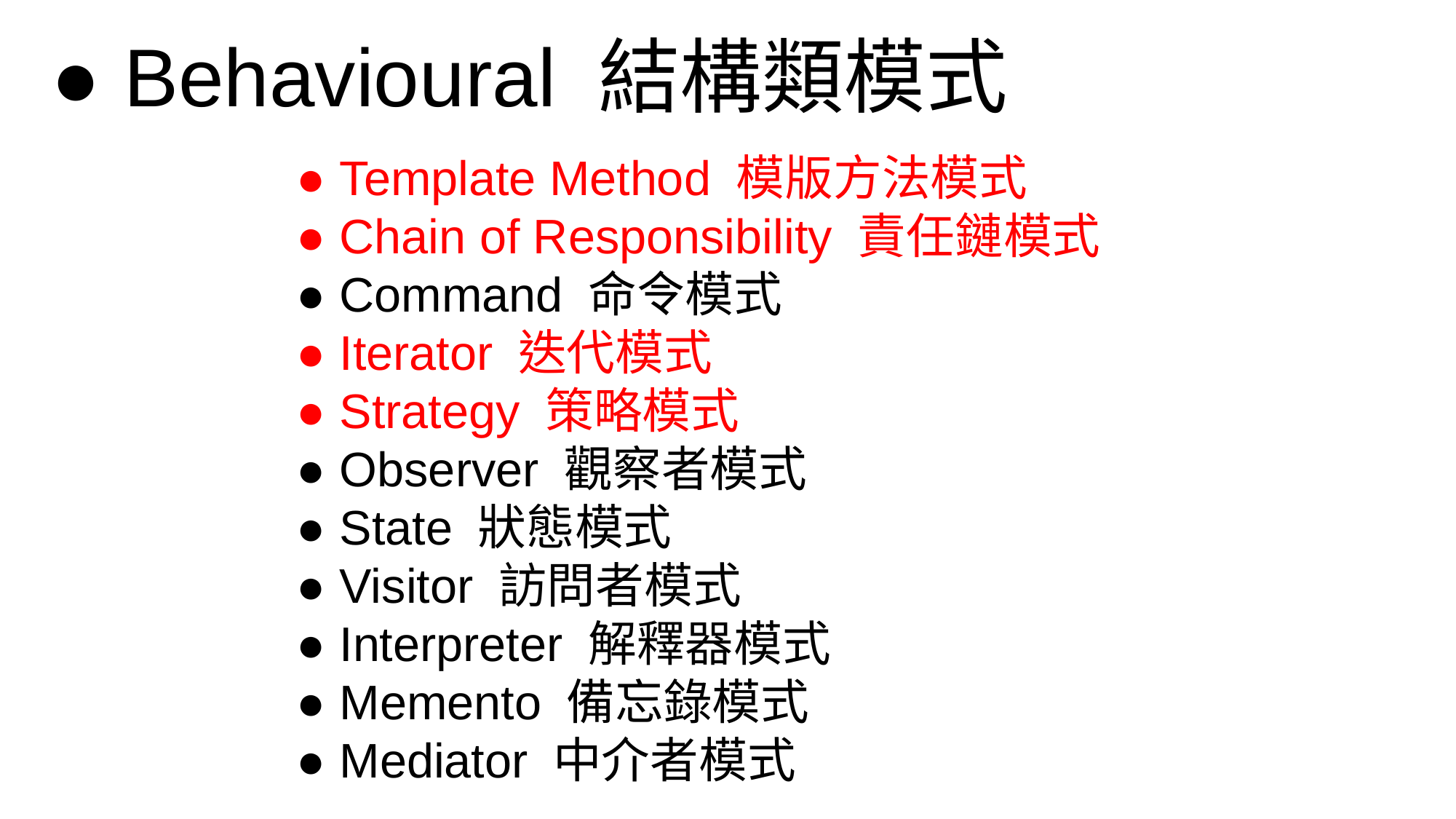

● Behavioural 結構類模式
● Template Method 模版方法模式
● Chain of Responsibility 責任鏈模式
● Command 命令模式
● Iterator 迭代模式
● Strategy 策略模式
● Observer 觀察者模式
● State 狀態模式
● Visitor 訪問者模式
● Interpreter 解釋器模式
● Memento 備忘錄模式
● Mediator 中介者模式